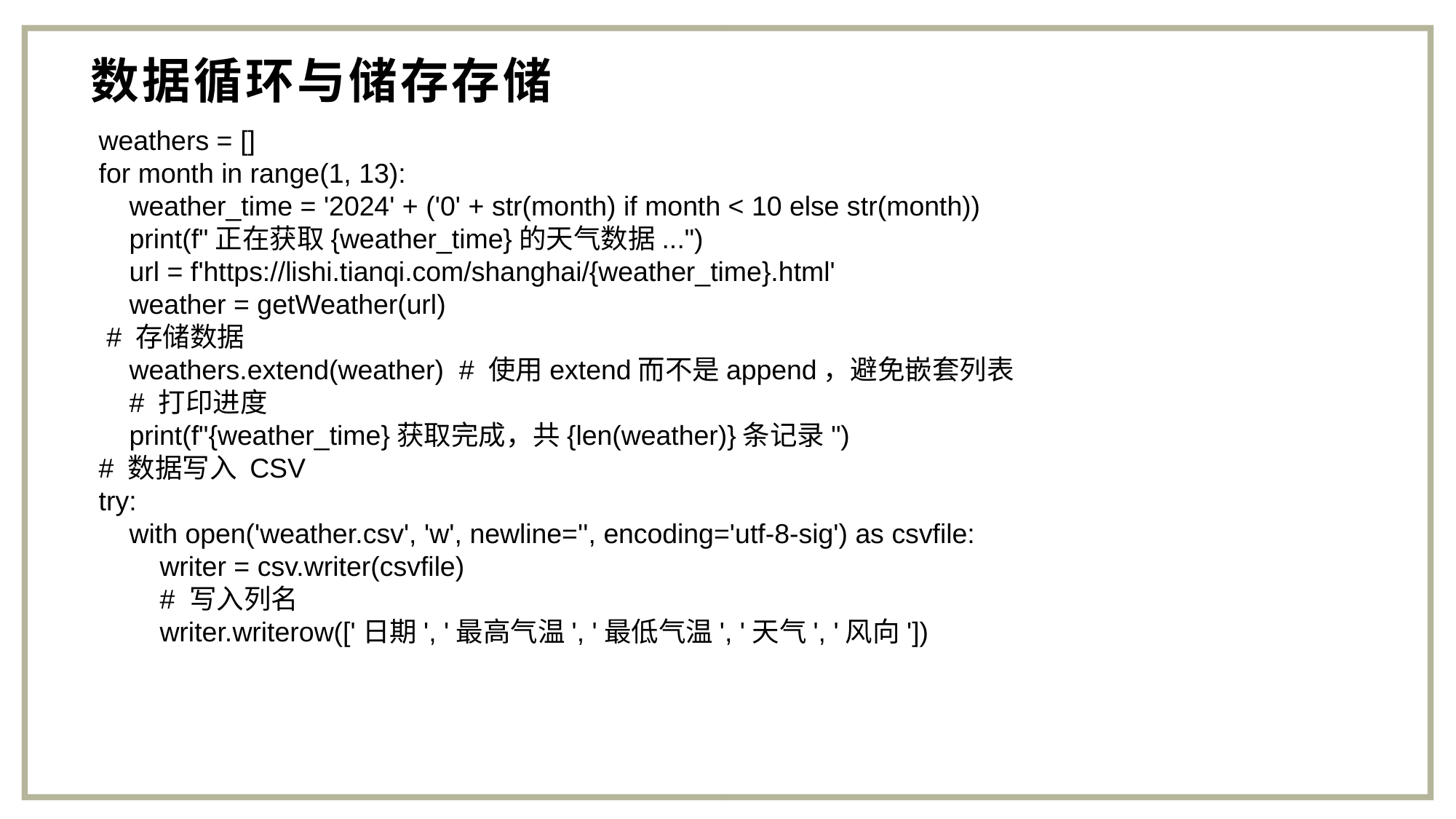

# 数据循环与储存存储
weathers = []
for month in range(1, 13):
    weather_time = '2024' + ('0' + str(month) if month < 10 else str(month))
    print(f"正在获取{weather_time}的天气数据...")
    url = f'https://lishi.tianqi.com/shanghai/{weather_time}.html'
    weather = getWeather(url)
 # 存储数据
    weathers.extend(weather)  # 使用extend而不是append，避免嵌套列表
    # 打印进度
    print(f"{weather_time}获取完成，共{len(weather)}条记录")
# 数据写入 CSV
try:
    with open('weather.csv', 'w', newline='', encoding='utf-8-sig') as csvfile:
        writer = csv.writer(csvfile)
        # 写入列名
        writer.writerow(['日期', '最高气温', '最低气温', '天气', '风向'])